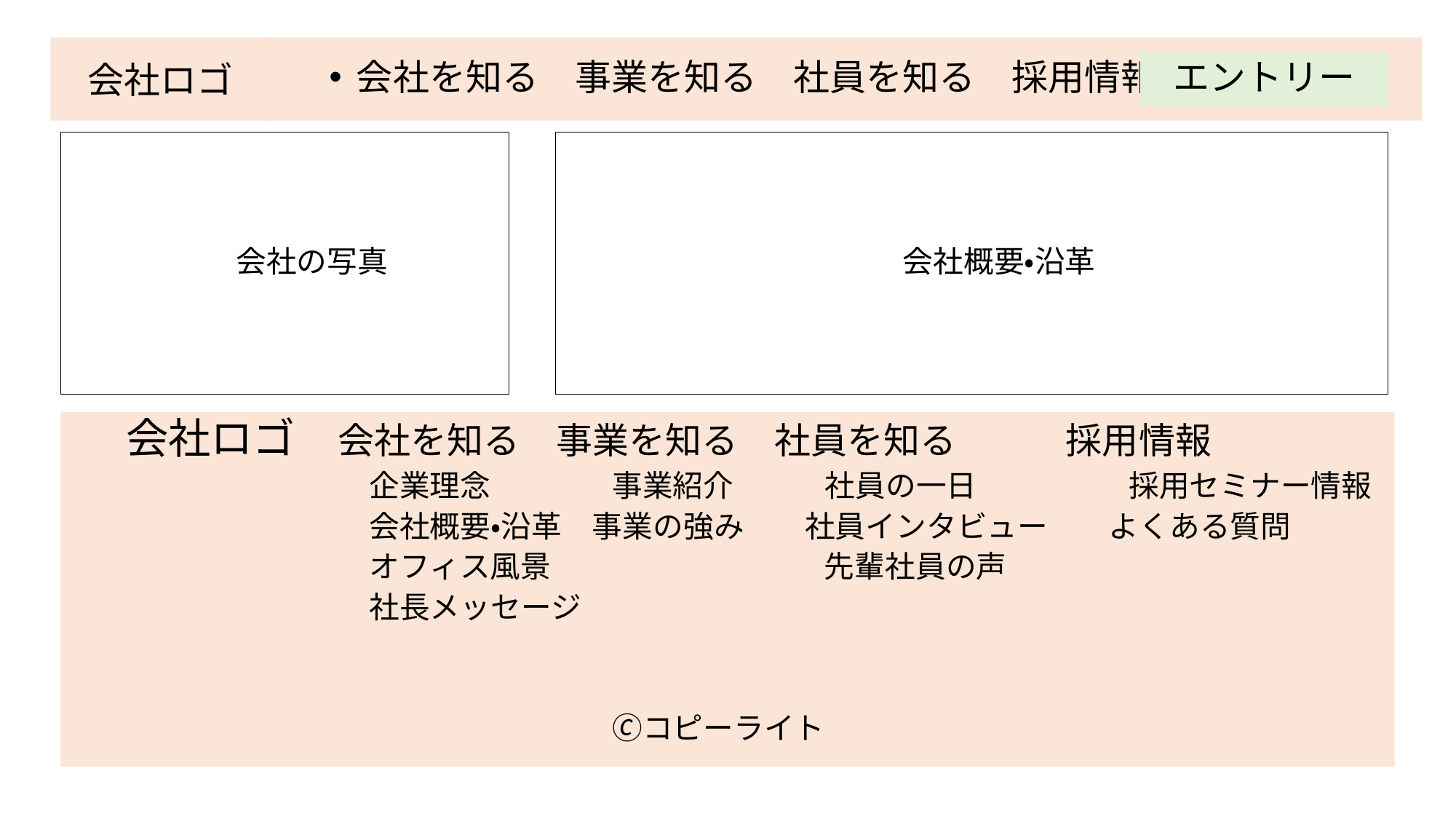

会社ロゴ
会社を知る　事業を知る　社員を知る　採用情報
エントリー
会社の写真
会社概要・沿革
会社ロゴ　会社を知る　事業を知る　社員を知る　　　採用情報
　　　　　　　　企業理念　　　　事業紹介　　　社員の一日　　　　　採用セミナー情報
　　　　　　　　会社概要・沿革　事業の強み　　社員インタビュー　　よくある質問
　　　　　　　　オフィス風景　　　　　　　　　先輩社員の声
　　　　　　　　社長メッセージ

　　　　　　　　　　　　　　　　🄫コピーライト